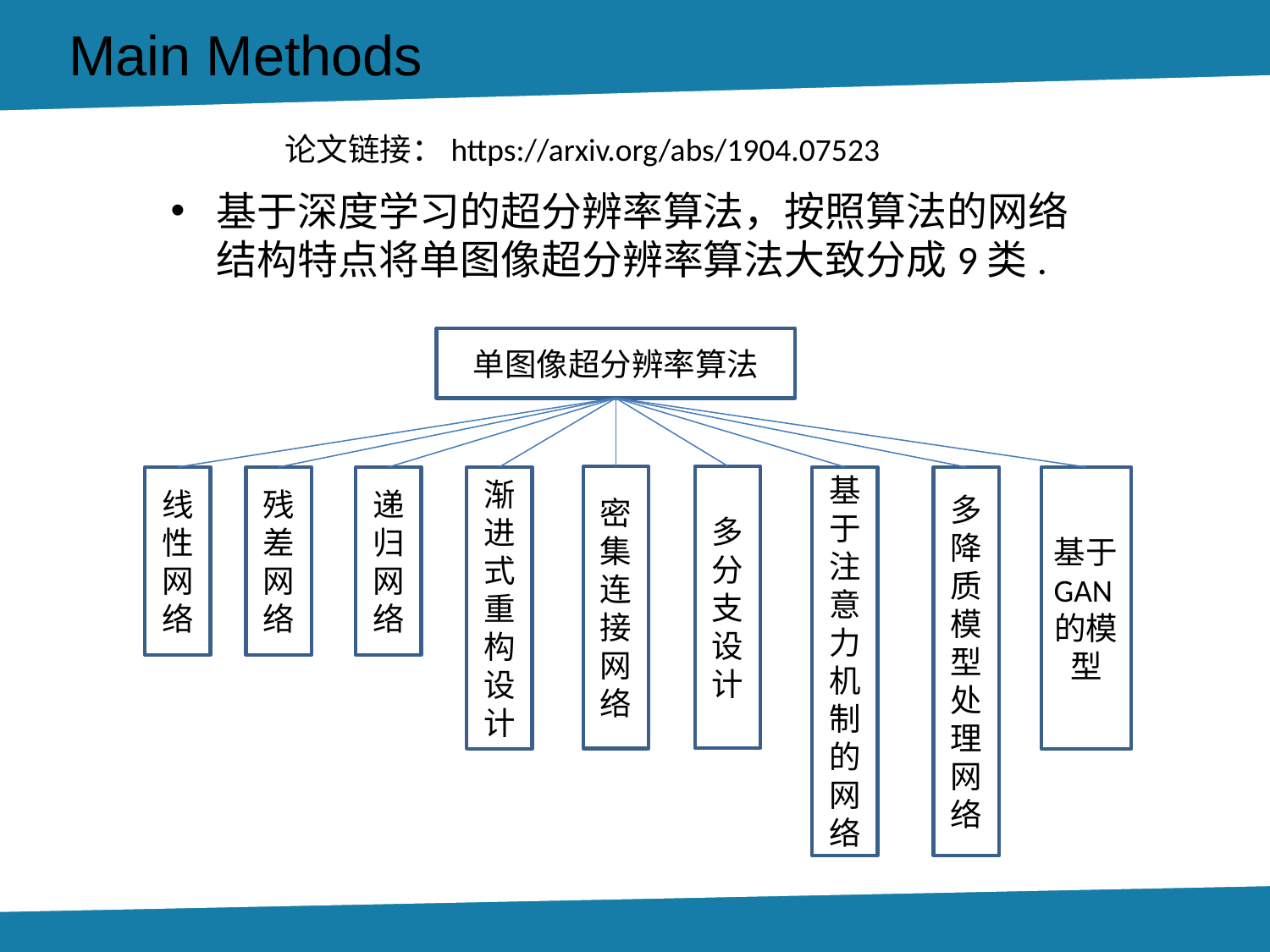

Main Methods
论文链接：https://arxiv.org/abs/1904.07523
基于深度学习的超分辨率算法，按照算法的网络结构特点将单图像超分辨率算法大致分成9类.
单图像超分辨率算法
多分支设计
密集连接网络
渐进式重构设计
基于注意力机制的网络
线性网络
残差网络
递归网络
多降质模型处理网络
基于GAN的模型